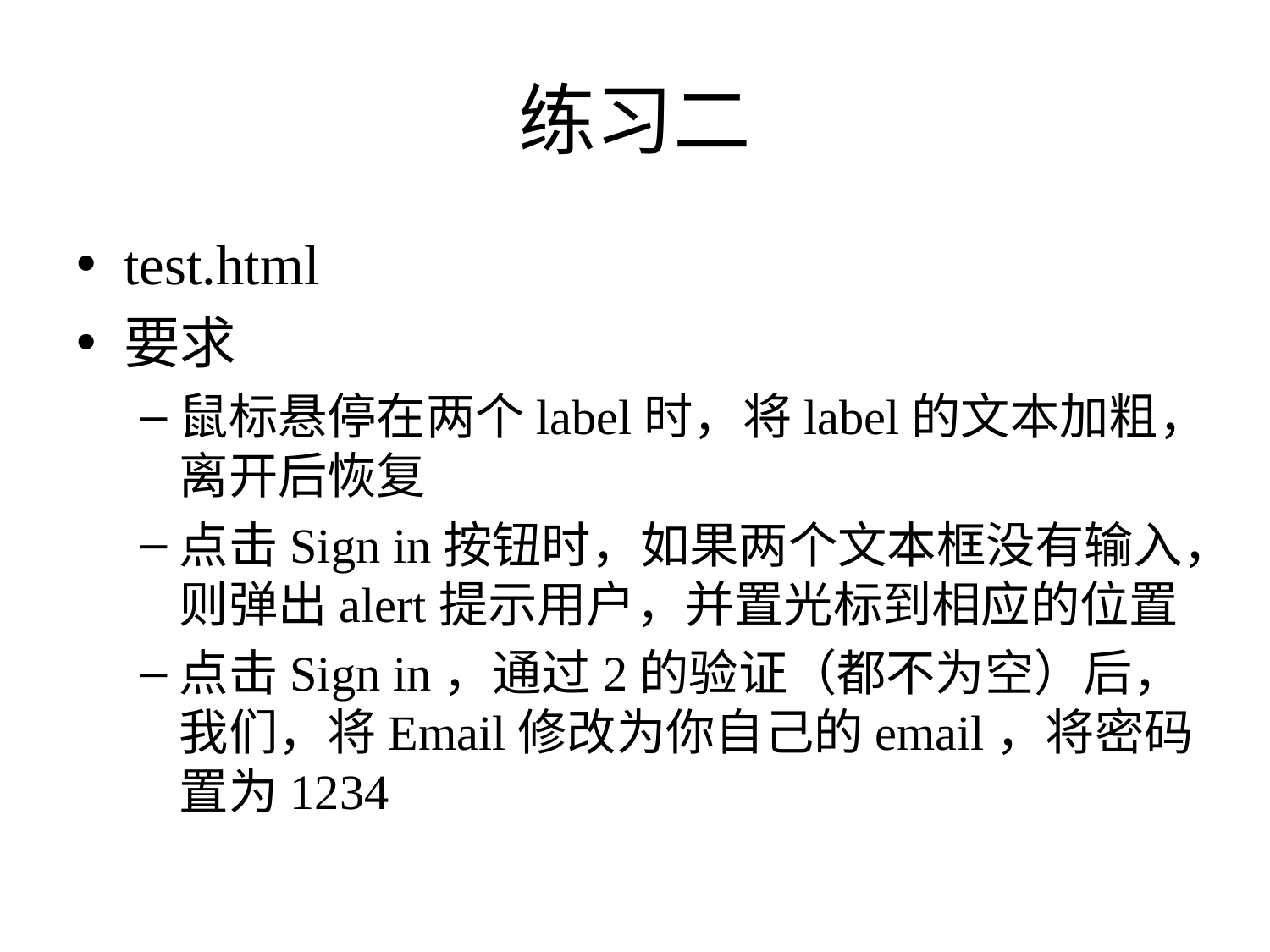

# 练习二
test.html
要求
鼠标悬停在两个label时，将label的文本加粗，离开后恢复
点击Sign in按钮时，如果两个文本框没有输入，则弹出alert提示用户，并置光标到相应的位置
点击Sign in，通过2的验证（都不为空）后，我们，将Email修改为你自己的email，将密码置为1234